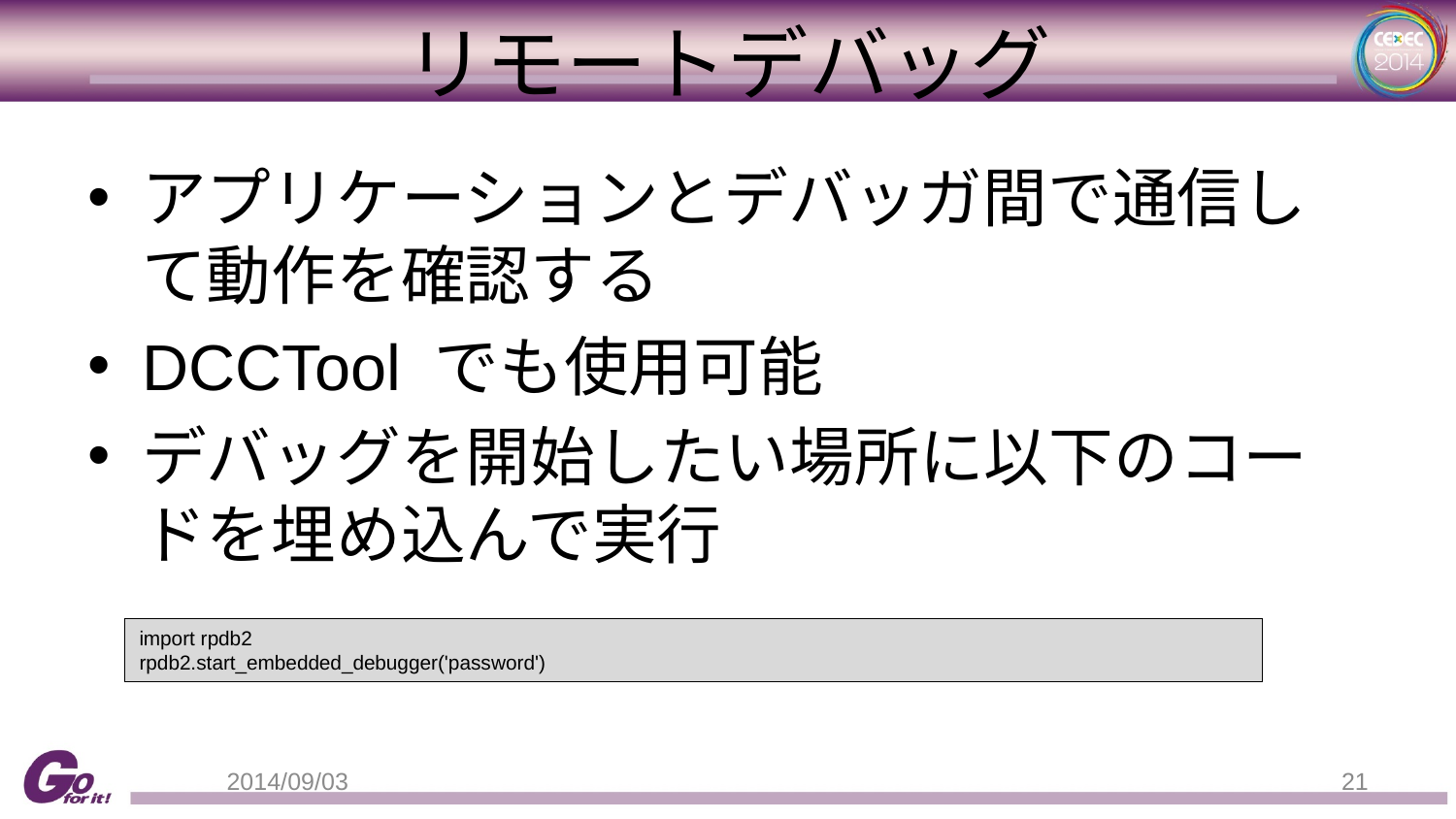

# リモートデバッグ
アプリケーションとデバッガ間で通信して動作を確認する
DCCTool でも使用可能
デバッグを開始したい場所に以下のコードを埋め込んで実行
import rpdb2
rpdb2.start_embedded_debugger('password')
2014/09/03
21